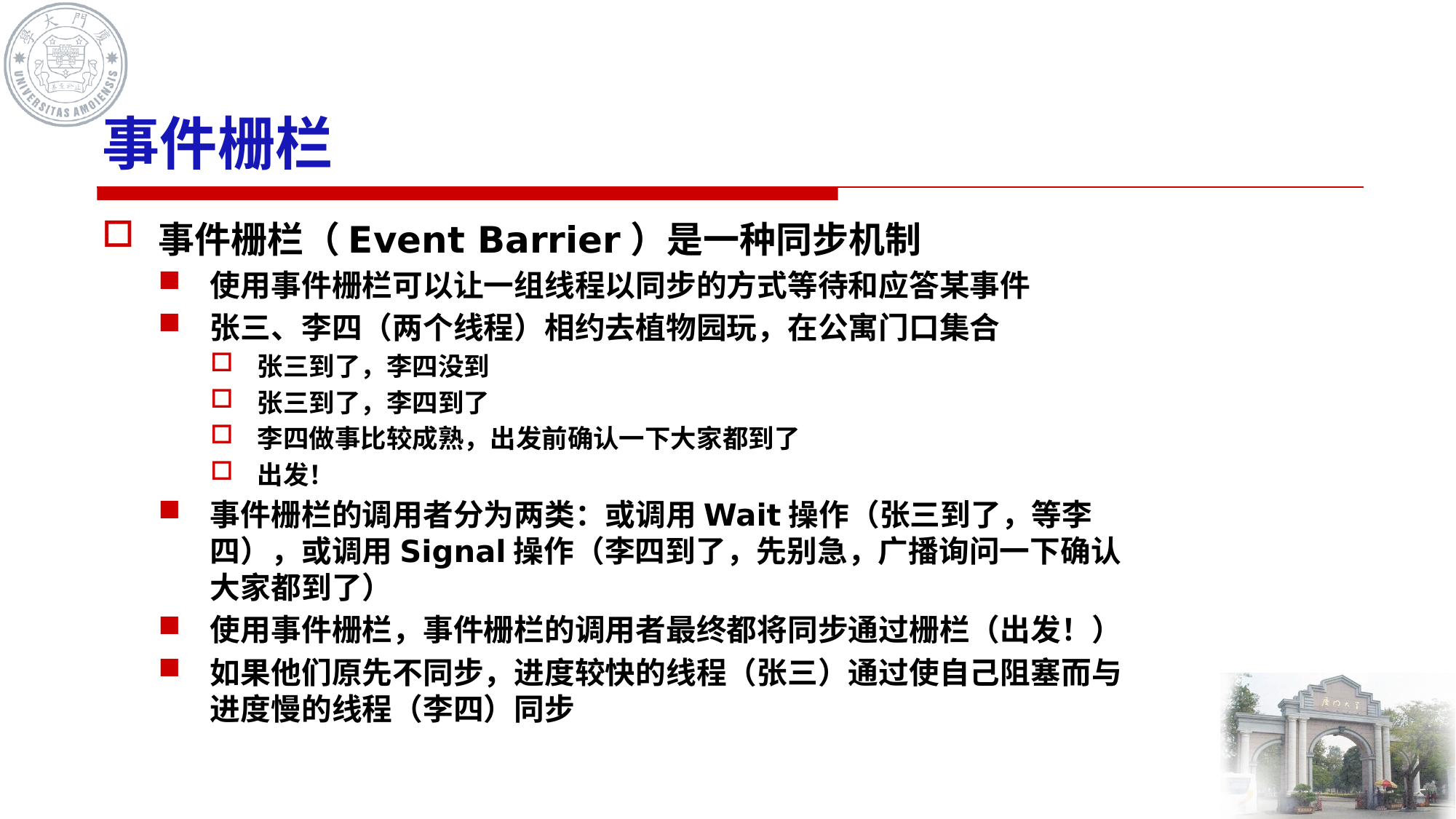

# 事件栅栏
事件栅栏（Event Barrier）是一种同步机制
使用事件栅栏可以让一组线程以同步的方式等待和应答某事件
张三、李四（两个线程）相约去植物园玩，在公寓门口集合
张三到了，李四没到
张三到了，李四到了
李四做事比较成熟，出发前确认一下大家都到了
出发！
事件栅栏的调用者分为两类：或调用Wait操作（张三到了，等李四），或调用Signal操作（李四到了，先别急，广播询问一下确认大家都到了）
使用事件栅栏，事件栅栏的调用者最终都将同步通过栅栏（出发！）
如果他们原先不同步，进度较快的线程（张三）通过使自己阻塞而与进度慢的线程（李四）同步